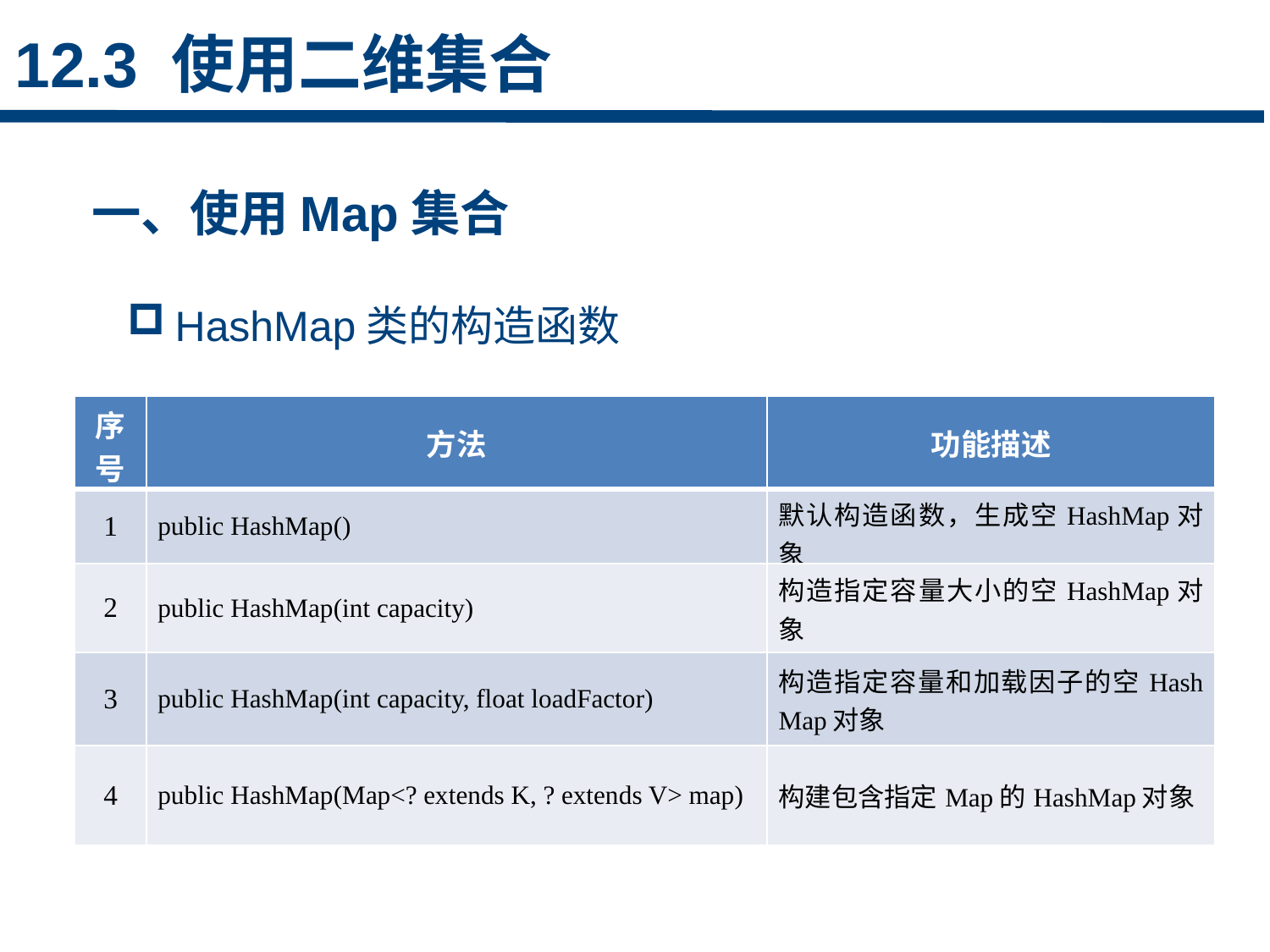

12.3 使用二维集合
一、使用Map集合
HashMap类的构造函数
点击添加文本
| 序号 | 方法 | 功能描述 |
| --- | --- | --- |
| 1 | public HashMap() | 默认构造函数，生成空HashMap对象 |
| 2 | public HashMap(int capacity) | 构造指定容量大小的空HashMap对象 |
| 3 | public HashMap(int capacity, float loadFactor) | 构造指定容量和加载因子的空Hash Map对象 |
| 4 | public HashMap(Map<? extends K, ? extends V> map) | 构建包含指定Map的HashMap对象 |
点击添加文本
点击添加文本
点击添加文本